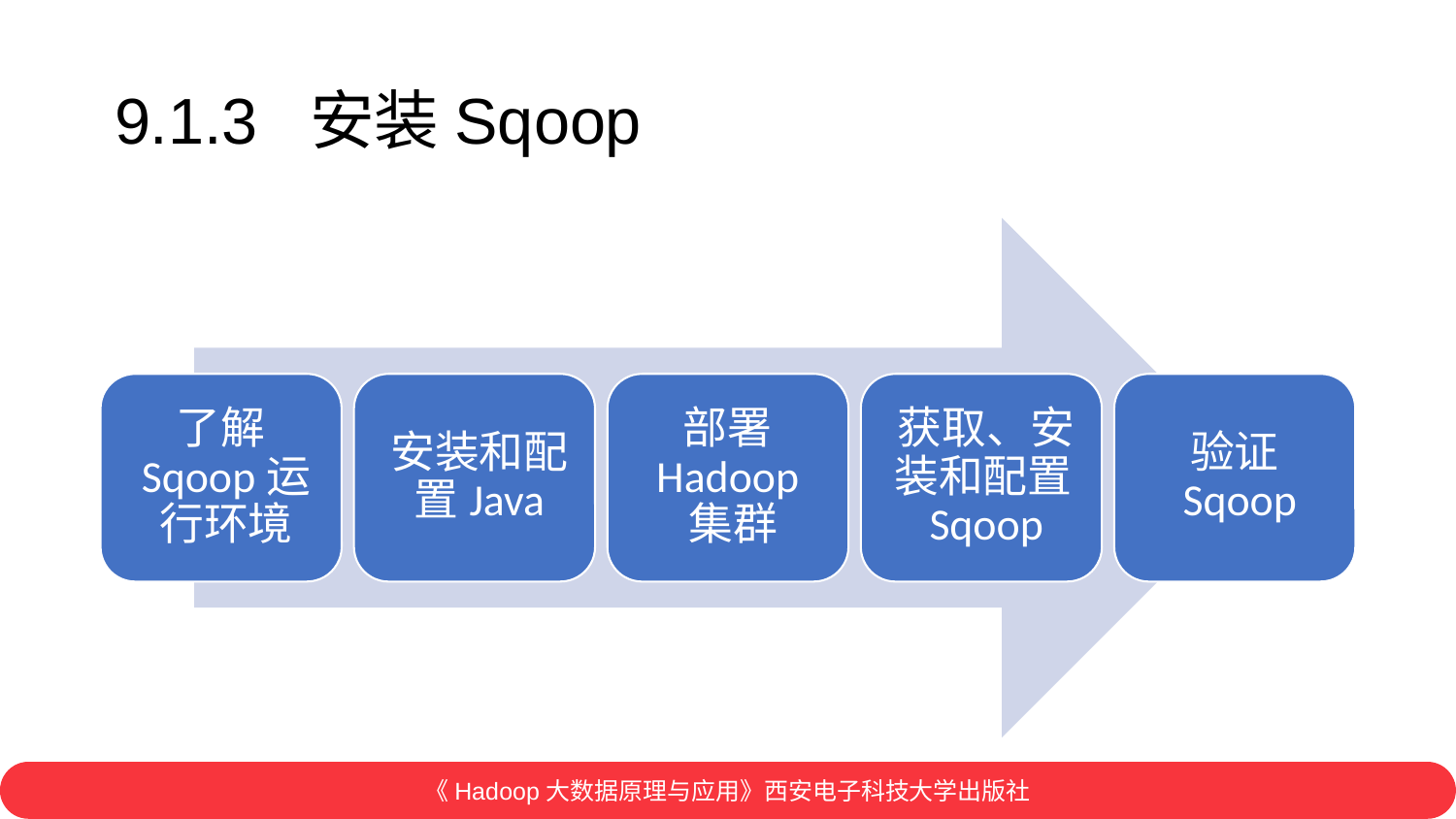

# 9.1.3  安装Sqoop
了解Sqoop运行环境
安装和配置Java
部署Hadoop集群
获取、安装和配置Sqoop
验证Sqoop